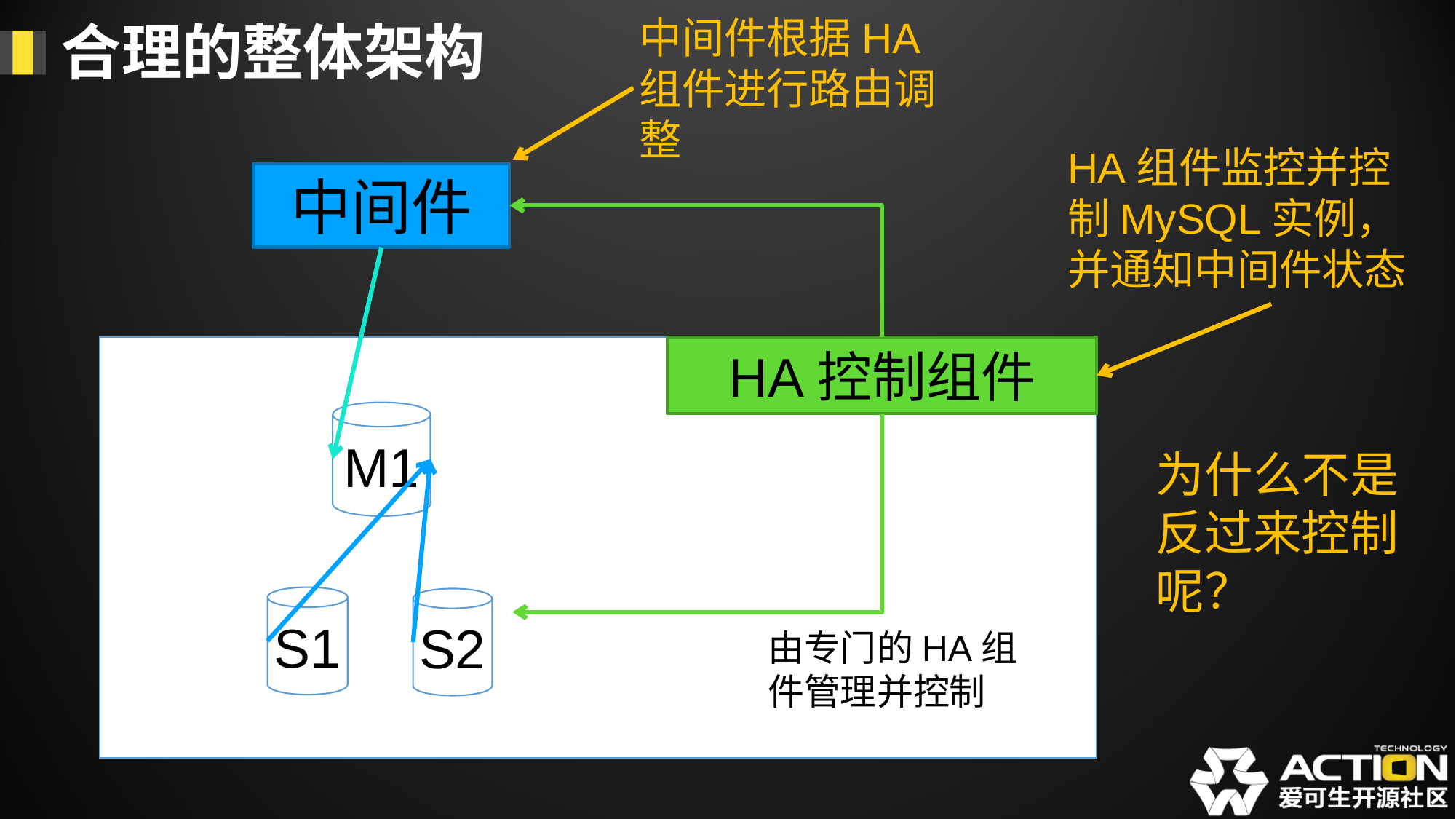

合理的整体架构
中间件根据HA组件进行路由调整
HA组件监控并控制MySQL实例，并通知中间件状态
中间件
HA控制组件

M1
为什么不是反过来控制呢？
S1
S2
由专门的HA组件管理并控制